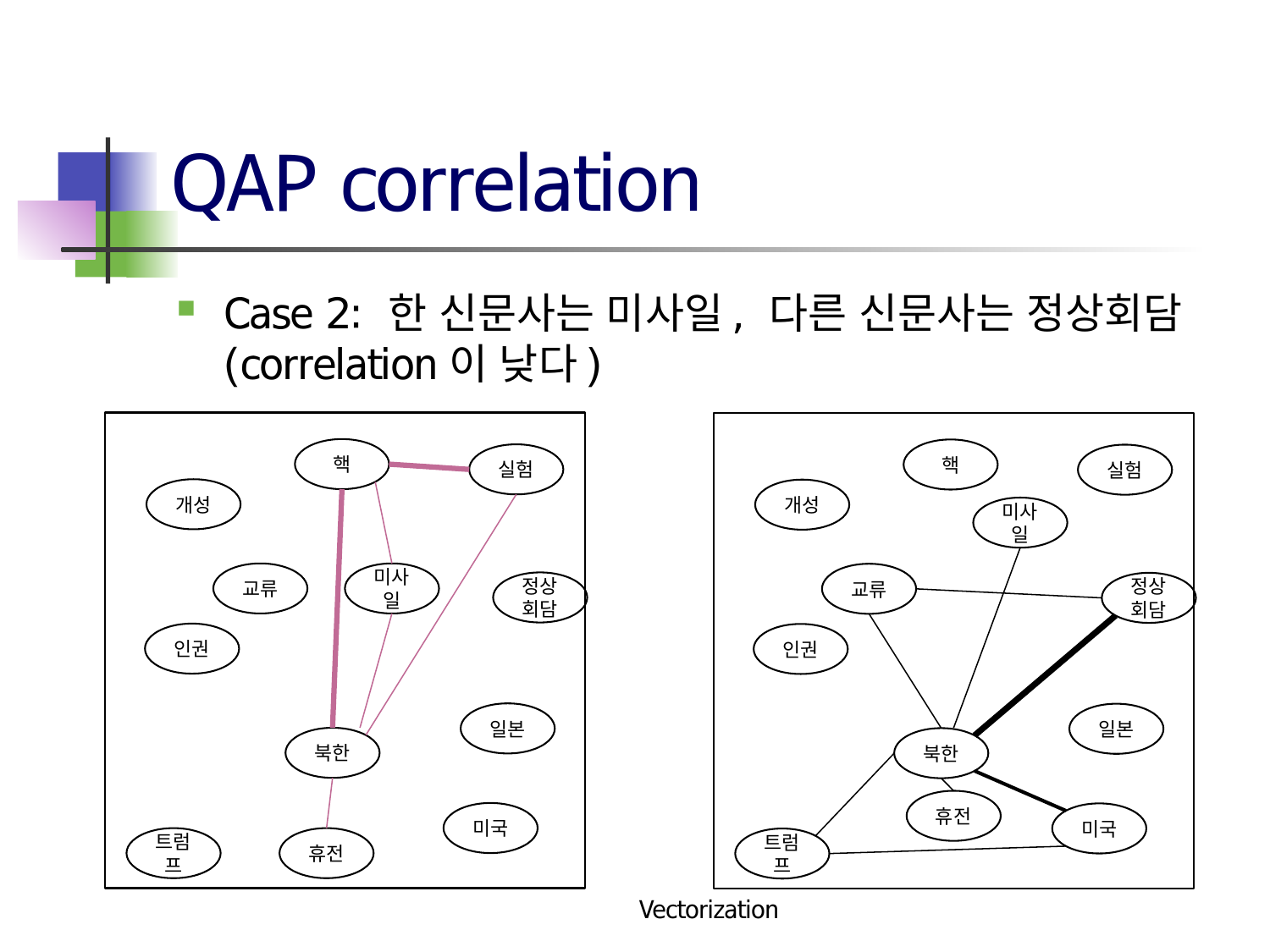

# QAP correlation
Case 2: 한 신문사는 미사일, 다른 신문사는 정상회담 (correlation이 낮다)

핵
핵
실험
실험
개성
개성
미사일
교류
미사일
교류
정상회담
정상회담
인권
인권
일본
일본
북한
북한
휴전
미국
미국
트럼프
휴전
트럼프
Vectorization